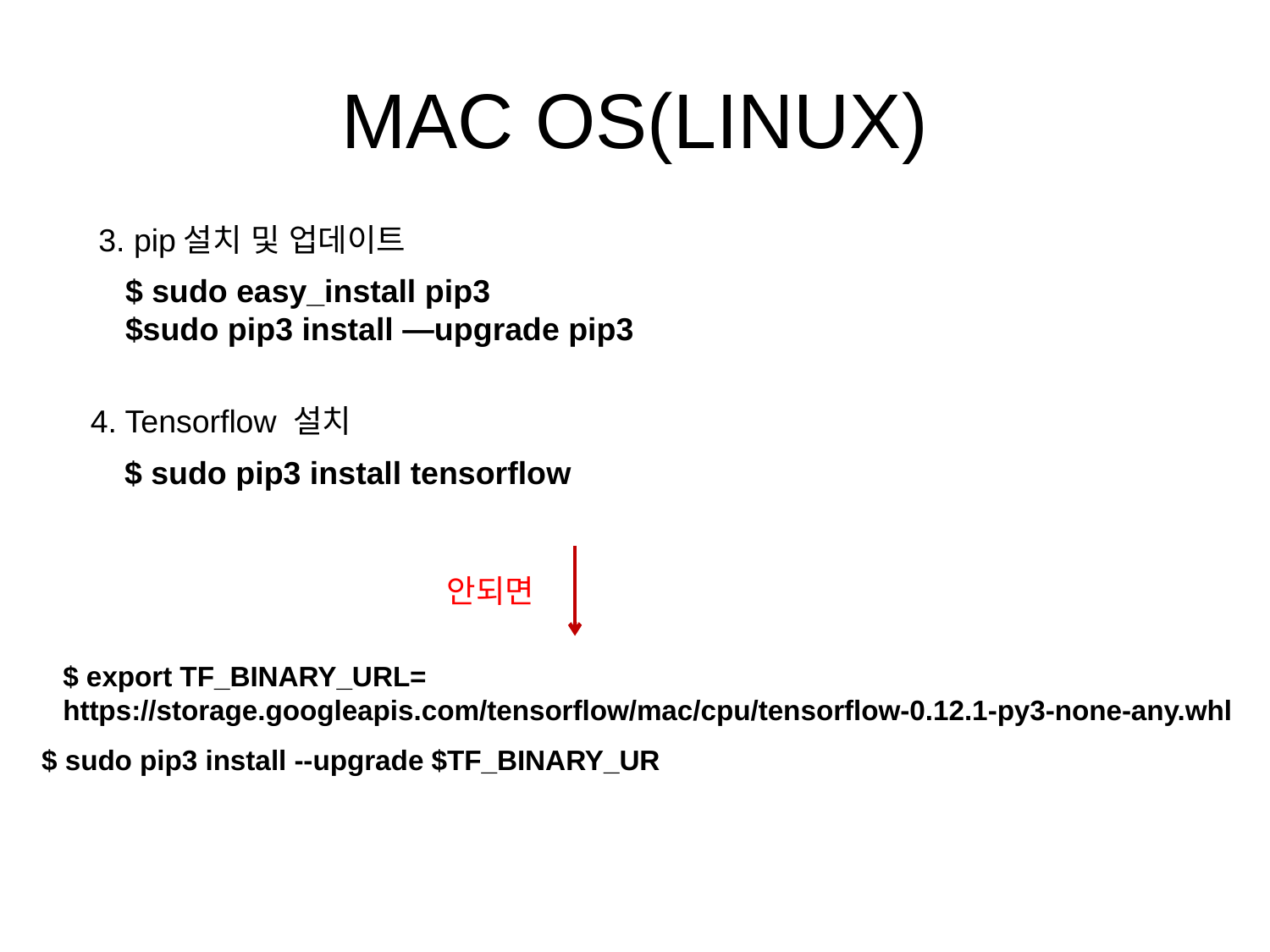

# MAC OS(LINUX)
3. pip설치 및 업데이트
$ sudo easy_install pip3
$sudo pip3 install —upgrade pip3
4. Tensorflow 설치
$ sudo pip3 install tensorflow
안되면
$ export TF_BINARY_URL=
https://storage.googleapis.com/tensorflow/mac/cpu/tensorflow-0.12.1-py3-none-any.whl
$ sudo pip3 install --upgrade $TF_BINARY_UR